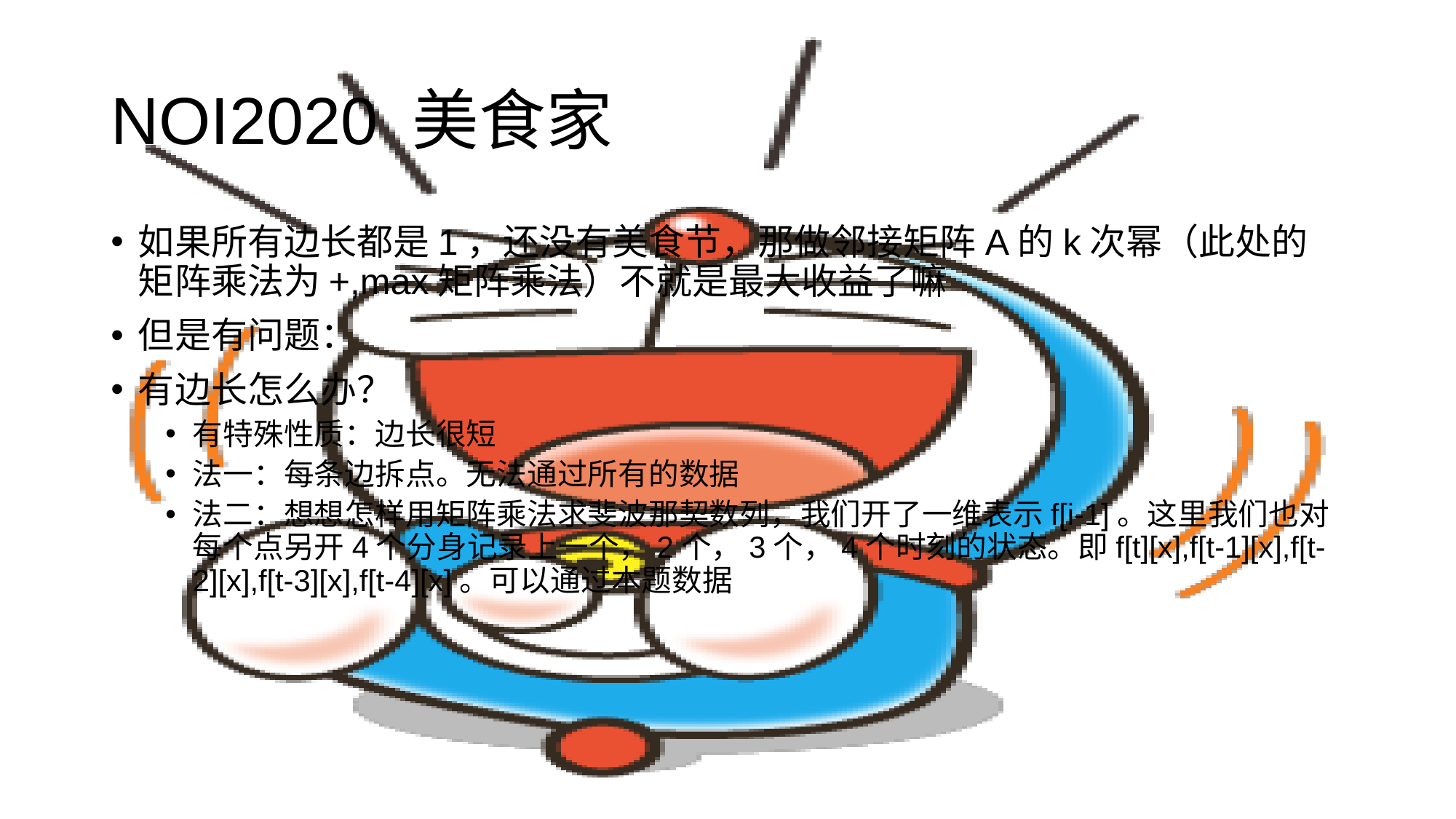

# NOI2020 美食家
如果所有边长都是1，还没有美食节，那做邻接矩阵A的k次幂（此处的矩阵乘法为+,max矩阵乘法）不就是最大收益了嘛
但是有问题：
有边长怎么办？
有特殊性质：边长很短
法一：每条边拆点。无法通过所有的数据
法二：想想怎样用矩阵乘法求斐波那契数列，我们开了一维表示f[i-1]。这里我们也对每个点另开4个分身记录上一个，2个，3个，4个时刻的状态。即f[t][x],f[t-1][x],f[t-2][x],f[t-3][x],f[t-4][x]。可以通过本题数据